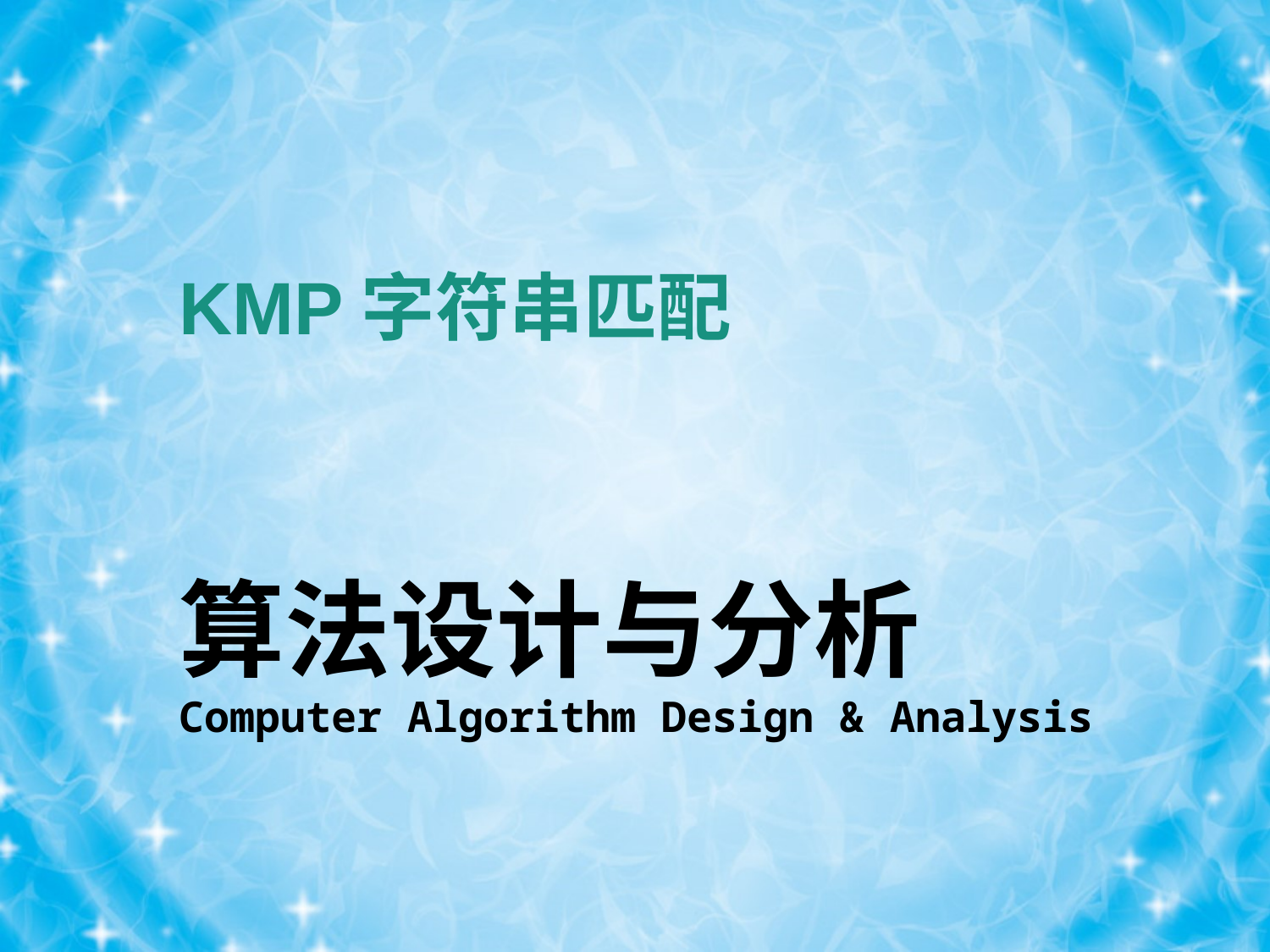

# KMP字符串匹配
算法设计与分析
Computer Algorithm Design & Analysis